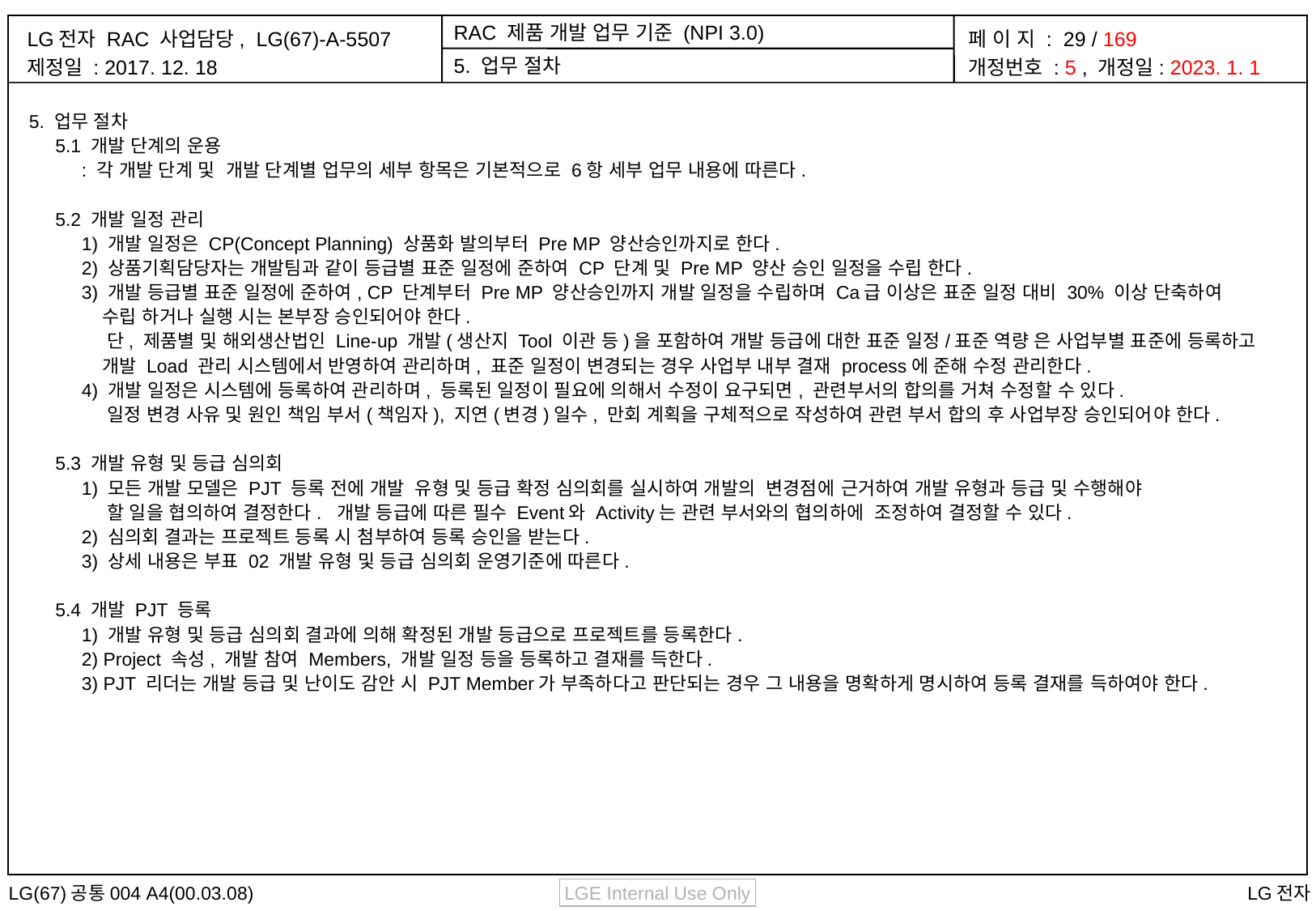

5. 업무 절차
5. 업무 절차
     5.1 개발 단계의 운용
          : 각 개발 단계 및  개발 단계별 업무의 세부 항목은 기본적으로 6항 세부 업무 내용에 따른다.

     5.2 개발 일정 관리
          1) 개발 일정은 CP(Concept Planning) 상품화 발의부터 Pre MP 양산승인까지로 한다.
          2) 상품기획담당자는 개발팀과 같이 등급별 표준 일정에 준하여 CP 단계 및 Pre MP 양산 승인 일정을 수립 한다.
          3) 개발 등급별 표준 일정에 준하여, CP 단계부터 Pre MP 양산승인까지 개발 일정을 수립하며 Ca급 이상은 표준 일정 대비 30% 이상 단축하여
              수립 하거나 실행 시는 본부장 승인되어야 한다.
              단, 제품별 및 해외생산법인 Line-up 개발(생산지 Tool 이관 등)을 포함하여 개발 등급에 대한 표준 일정/표준 역량 은 사업부별 표준에 등록하고
              개발 Load 관리 시스템에서 반영하여 관리하며, 표준 일정이 변경되는 경우 사업부 내부 결재 process에 준해 수정 관리한다.
          4) 개발 일정은 시스템에 등록하여 관리하며, 등록된 일정이 필요에 의해서 수정이 요구되면, 관련부서의 합의를 거쳐 수정할 수 있다.
              일정 변경 사유 및 원인 책임 부서(책임자), 지연(변경)일수, 만회 계획을 구체적으로 작성하여 관련 부서 합의 후 사업부장 승인되어야 한다.

     5.3 개발 유형 및 등급 심의회
          1) 모든 개발 모델은 PJT 등록 전에 개발  유형 및 등급 확정 심의회를 실시하여 개발의  변경점에 근거하여 개발 유형과 등급 및 수행해야
              할 일을 협의하여 결정한다.  개발 등급에 따른 필수 Event와 Activity는 관련 부서와의 협의하에  조정하여 결정할 수 있다.
          2) 심의회 결과는 프로젝트 등록 시 첨부하여 등록 승인을 받는다.
          3) 상세 내용은 부표 02 개발 유형 및 등급 심의회 운영기준에 따른다.

     5.4 개발 PJT 등록
          1) 개발 유형 및 등급 심의회 결과에 의해 확정된 개발 등급으로 프로젝트를 등록한다.
          2) Project 속성, 개발 참여 Members, 개발 일정 등을 등록하고 결재를 득한다.
          3) PJT 리더는 개발 등급 및 난이도 감안 시 PJT Member가 부족하다고 판단되는 경우 그 내용을 명확하게 명시하여 등록 결재를 득하여야 한다.